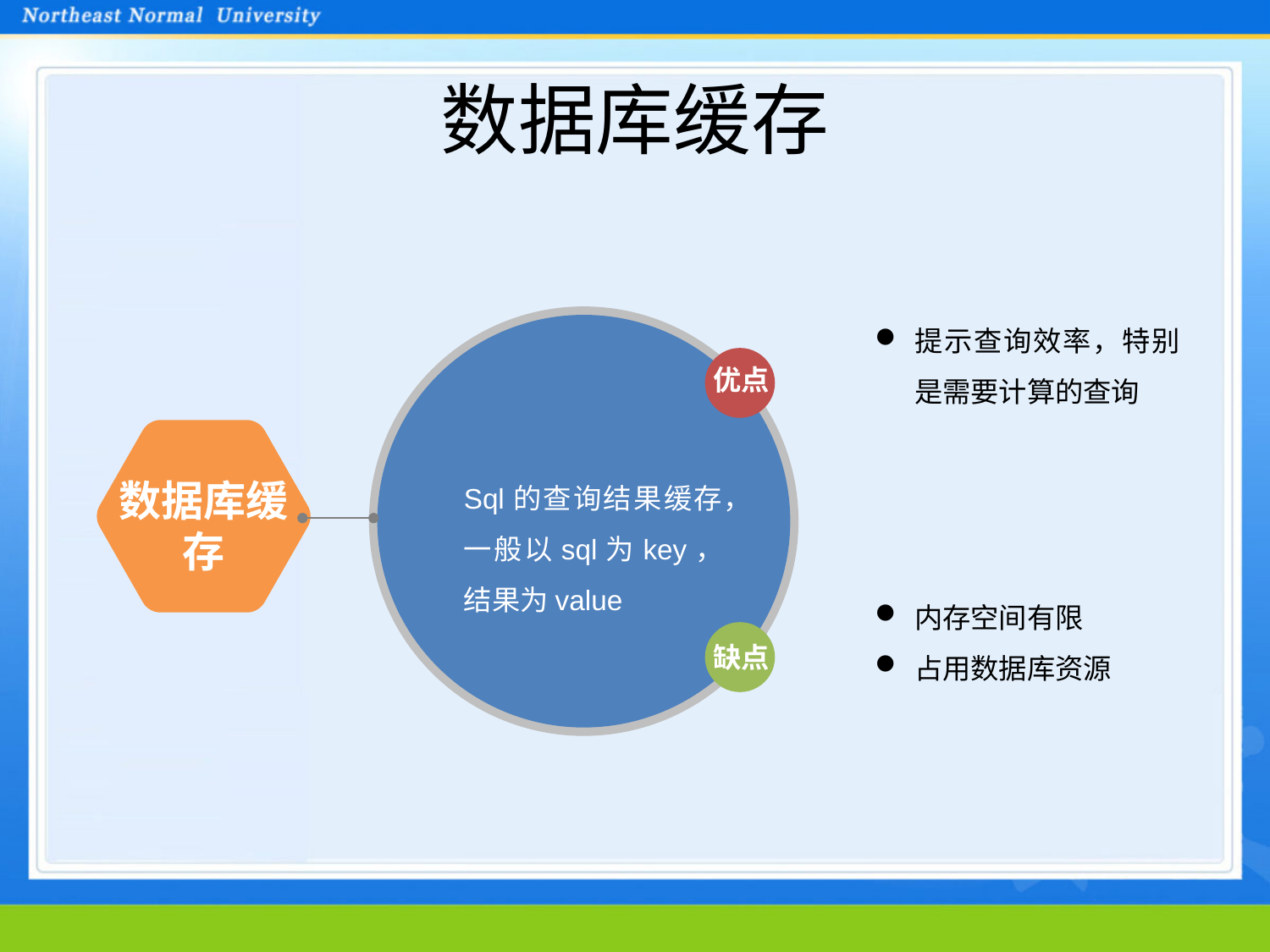

# 数据库缓存

提示查询效率，特别是需要计算的查询

优点

Sql的查询结果缓存，一般以sql为key，结果为value
数据库缓存
内存空间有限
占用数据库资源

缺点